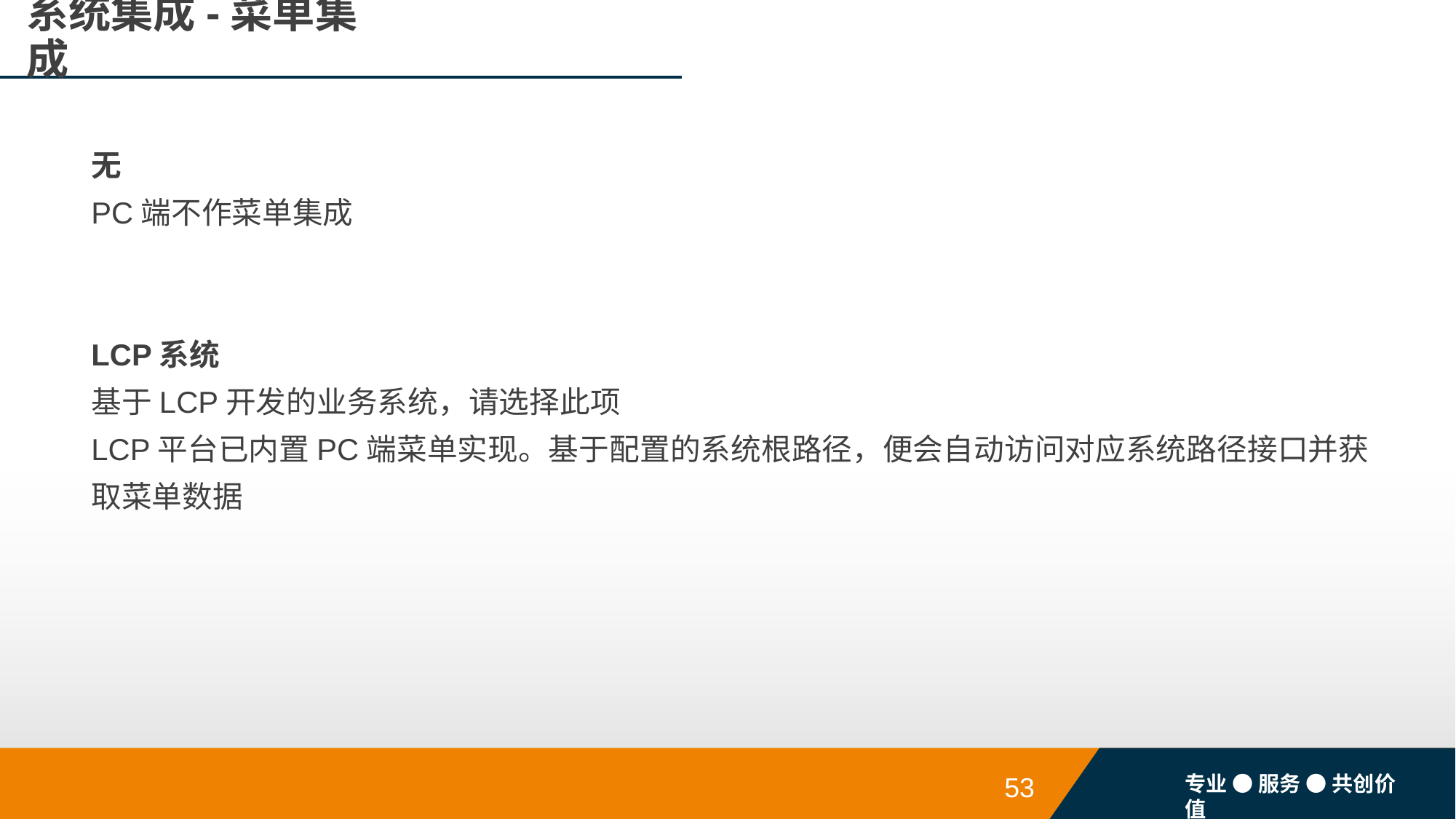

# 系统集成-菜单集成
无
PC端不作菜单集成

LCP系统
基于LCP开发的业务系统，请选择此项
LCP平台已内置PC端菜单实现。基于配置的系统根路径，便会自动访问对应系统路径接口并获取菜单数据